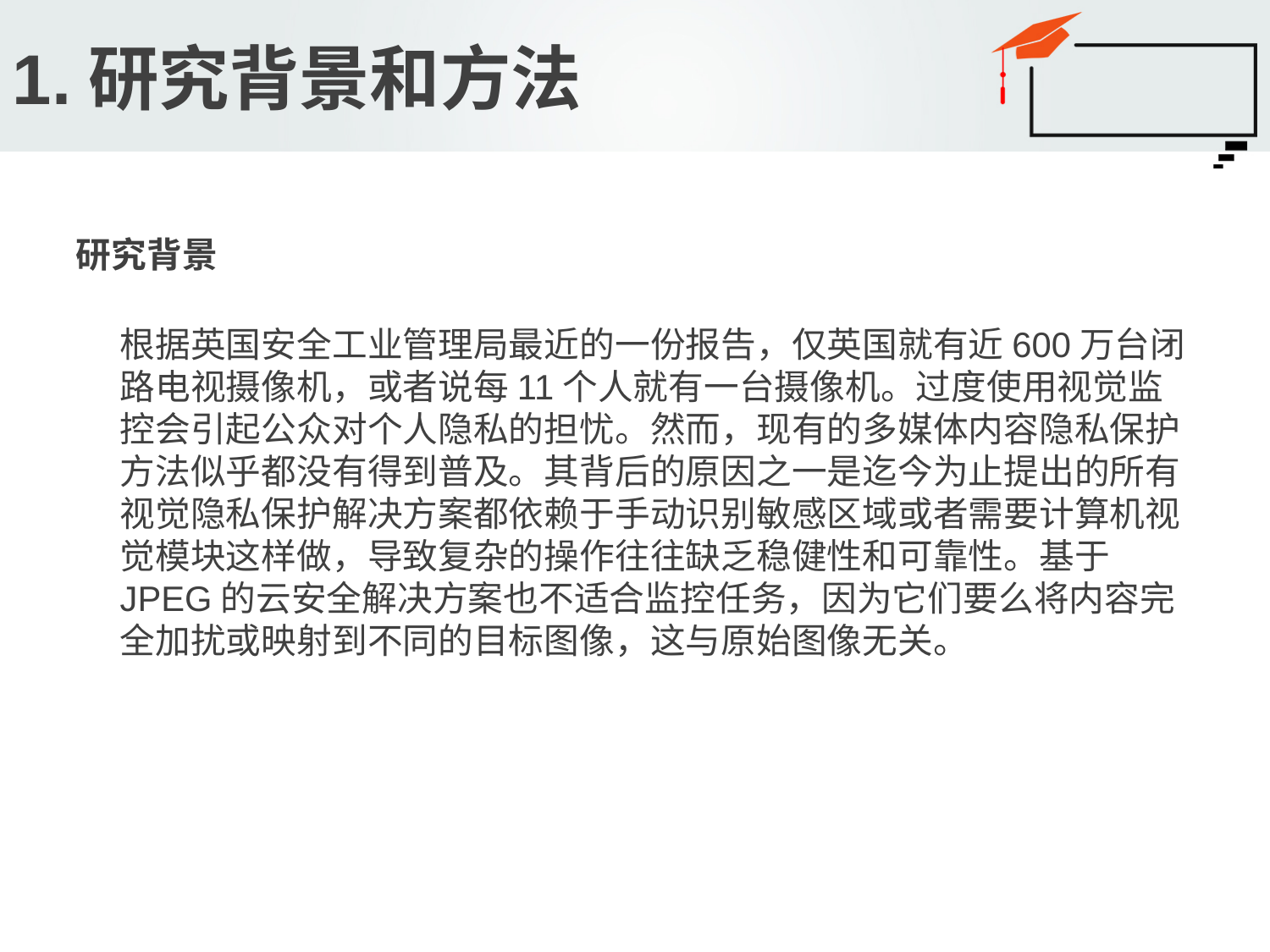

# 1.研究背景和方法
研究背景
根据英国安全工业管理局最近的一份报告，仅英国就有近600万台闭路电视摄像机，或者说每11个人就有一台摄像机。过度使用视觉监控会引起公众对个人隐私的担忧。然而，现有的多媒体内容隐私保护方法似乎都没有得到普及。其背后的原因之一是迄今为止提出的所有视觉隐私保护解决方案都依赖于手动识别敏感区域或者需要计算机视觉模块这样做，导致复杂的操作往往缺乏稳健性和可靠性。基于JPEG的云安全解决方案也不适合监控任务，因为它们要么将内容完全加扰或映射到不同的目标图像，这与原始图像无关。